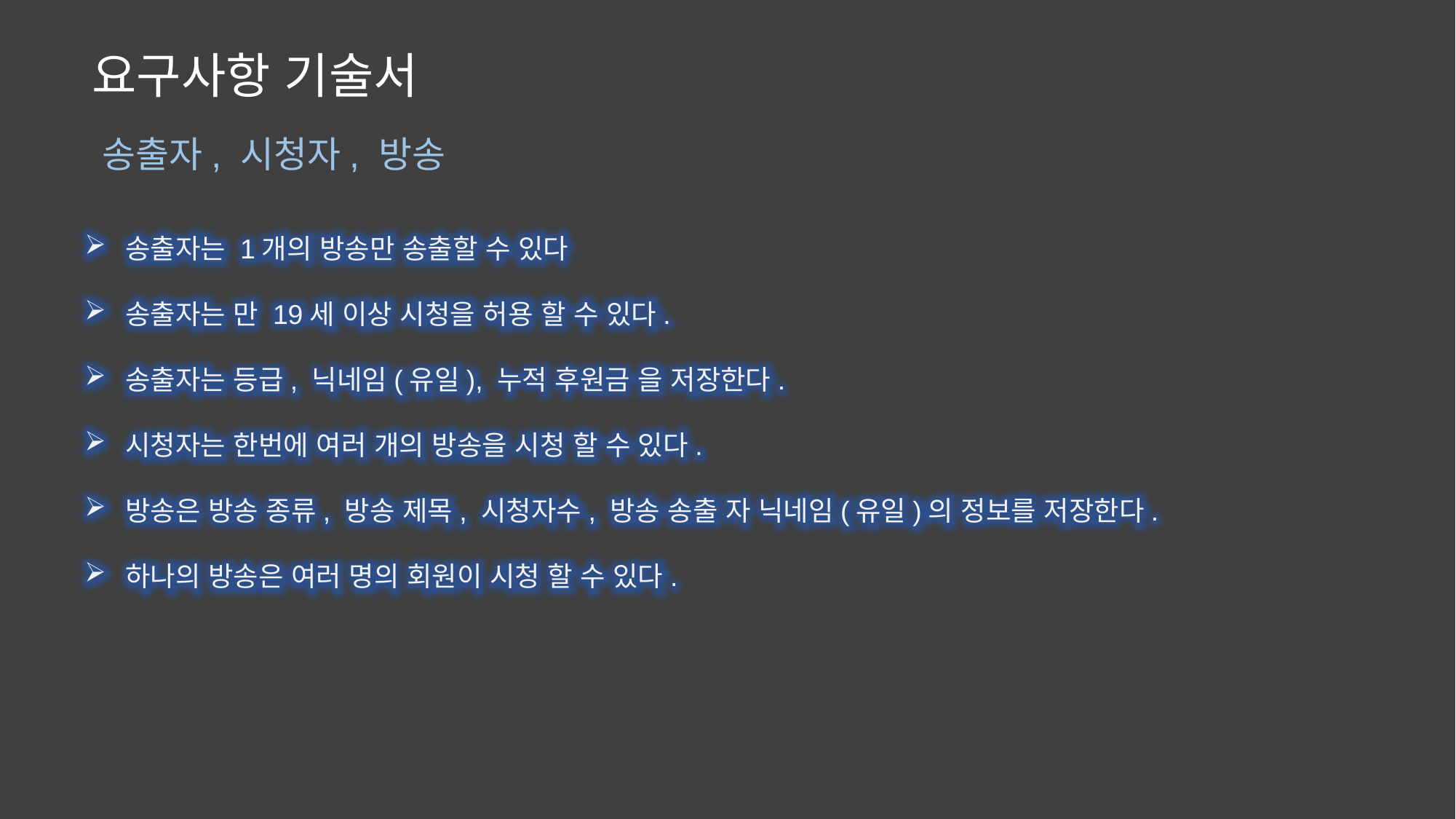

요구사항 기술서
송출자, 시청자, 방송
송출자는 1개의 방송만 송출할 수 있다
송출자는 만 19세 이상 시청을 허용 할 수 있다.
송출자는 등급, 닉네임(유일), 누적 후원금 을 저장한다.
시청자는 한번에 여러 개의 방송을 시청 할 수 있다.
방송은 방송 종류, 방송 제목, 시청자수, 방송 송출 자 닉네임(유일)의 정보를 저장한다.
하나의 방송은 여러 명의 회원이 시청 할 수 있다.